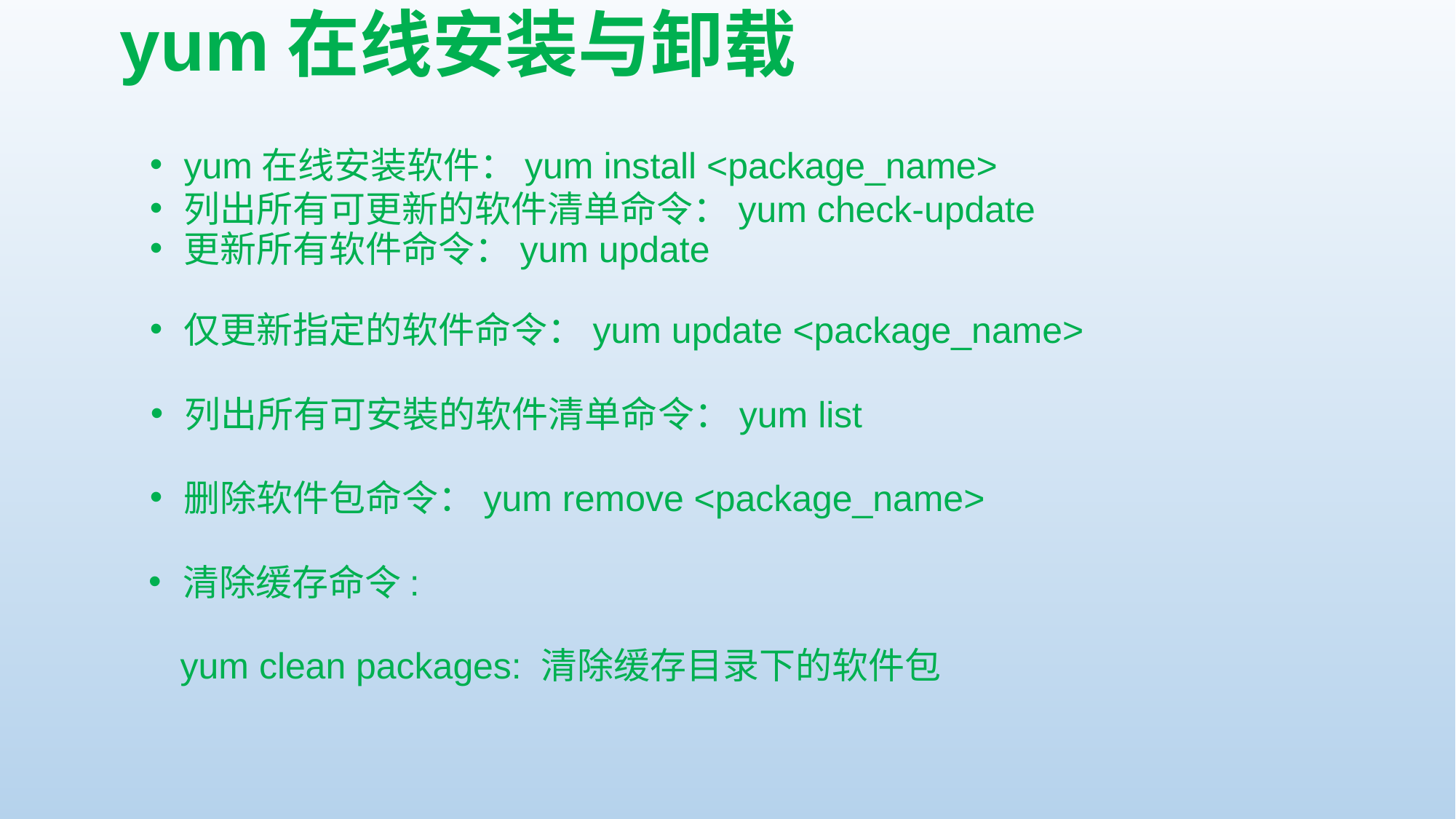

# yum在线安装与卸载
yum在线安装软件：yum install <package_name>
列出所有可更新的软件清单命令：yum check-update
更新所有软件命令：yum update
仅更新指定的软件命令：yum update <package_name>
列出所有可安裝的软件清单命令：yum list
删除软件包命令：yum remove <package_name>
清除缓存命令:
yum clean packages: 清除缓存目录下的软件包